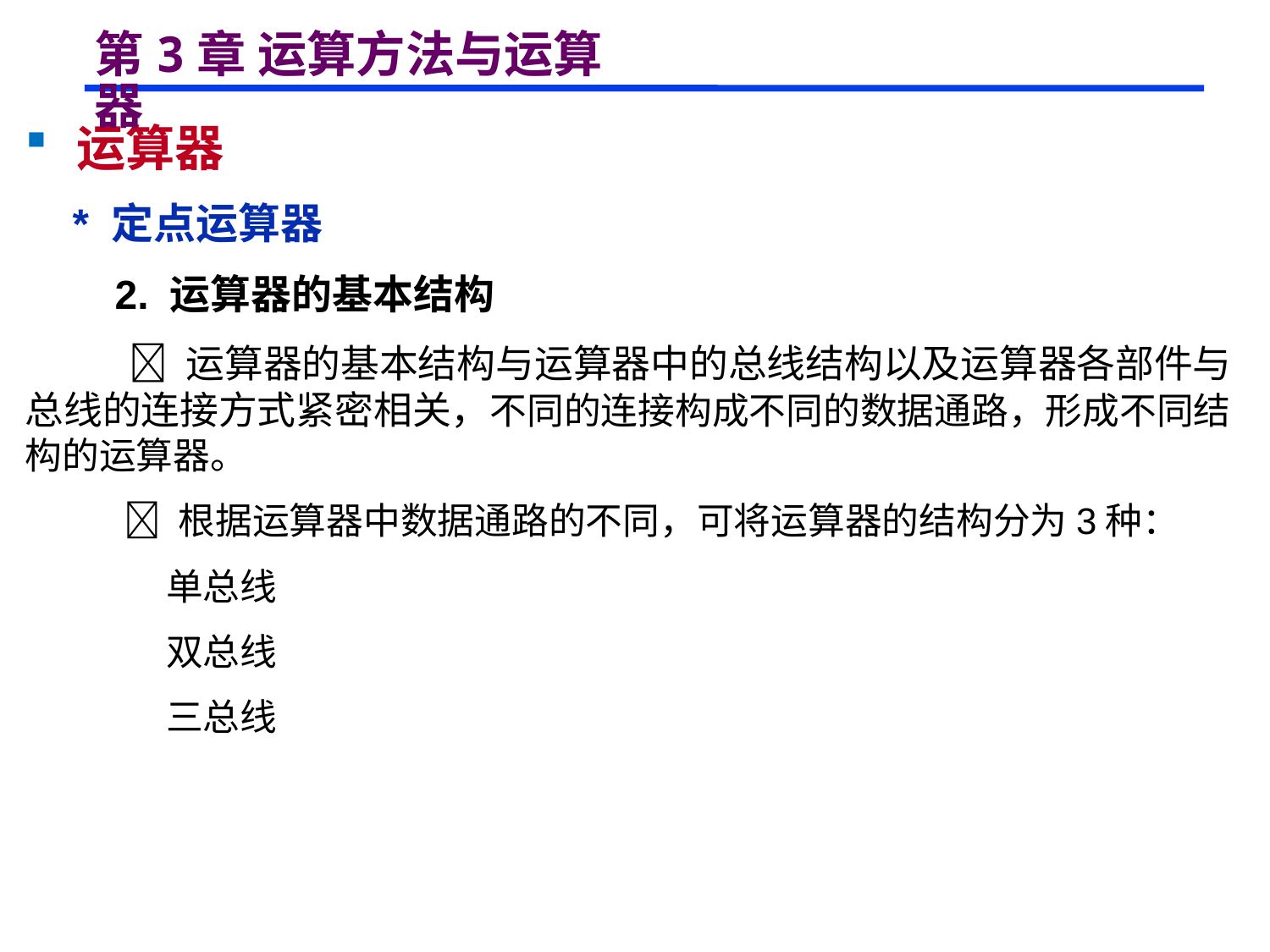

# 第3章 运算方法与运算器
 运算器
    * 定点运算器
        2. 运算器的基本结构
            • 运算器的基本结构与运算器中的总线结构以及运算器各部件与总线的连接方式紧密相关，不同的连接构成不同的数据通路，形成不同结构的运算器。
            • 根据运算器中数据通路的不同，可将运算器的结构分为3种：
                单总线
                双总线
                三总线